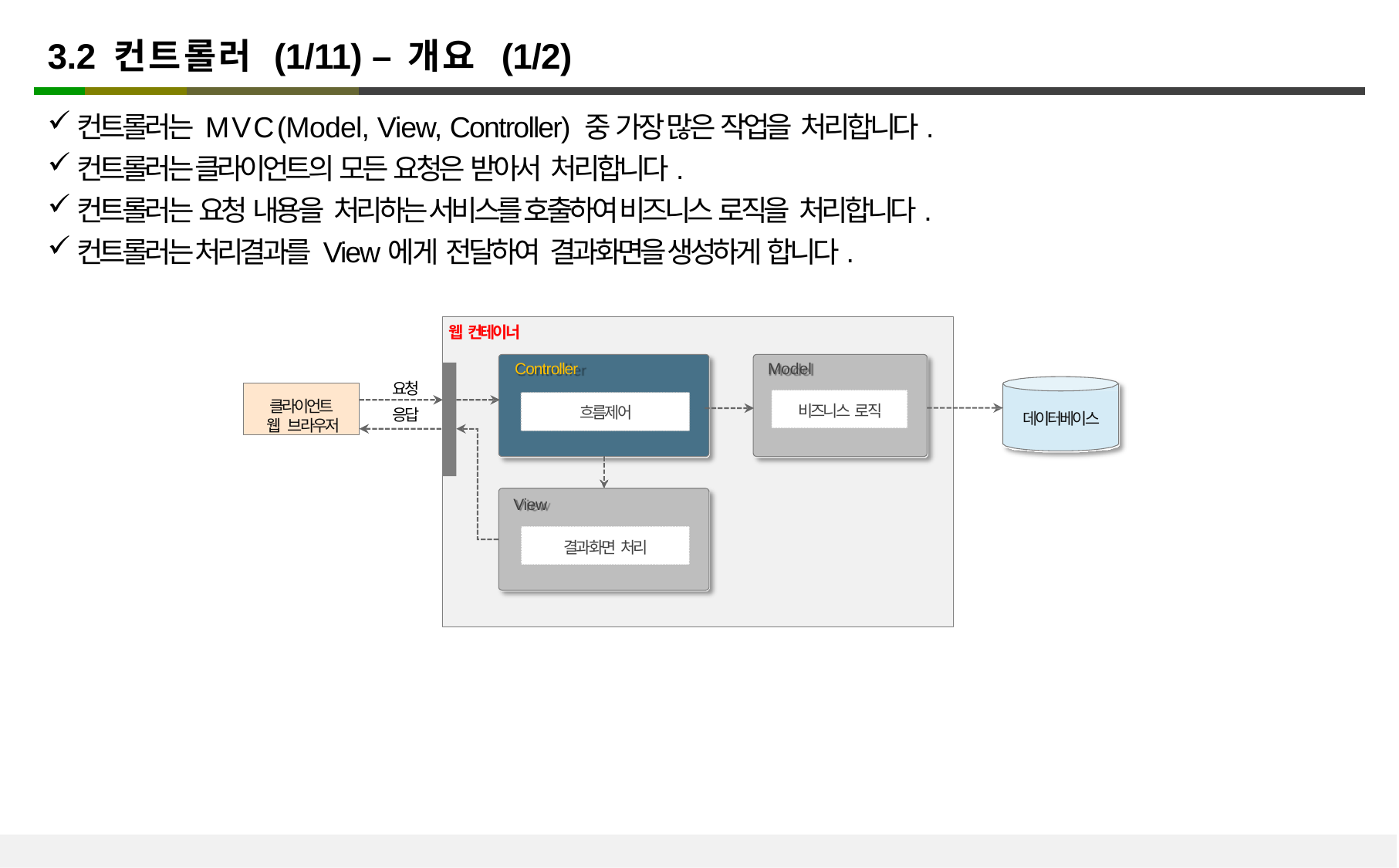

# 3.2 컨트롤러 (1/11) – 개요 (1/2)
컨트롤러는 MVC(Model, View, Controller) 중 가장 많은 작업을 처리합니다.
컨트롤러는 클라이언트의 모든 요청은  받아서 처리합니다.
컨트롤러는 요청 내용을  처리하는 서비스를 호출하여 비즈니스 로직을 처리합니다.
컨트롤러는 처리결과를 View에게 전달하여  결과화면을 생성하게 합니다.

웹 컨테이너

Controller
Model

비즈니스 로직

요청  응답

클라이언트
웹  브라우저

흐름제어

데이터베이스

View

결과화면 처리